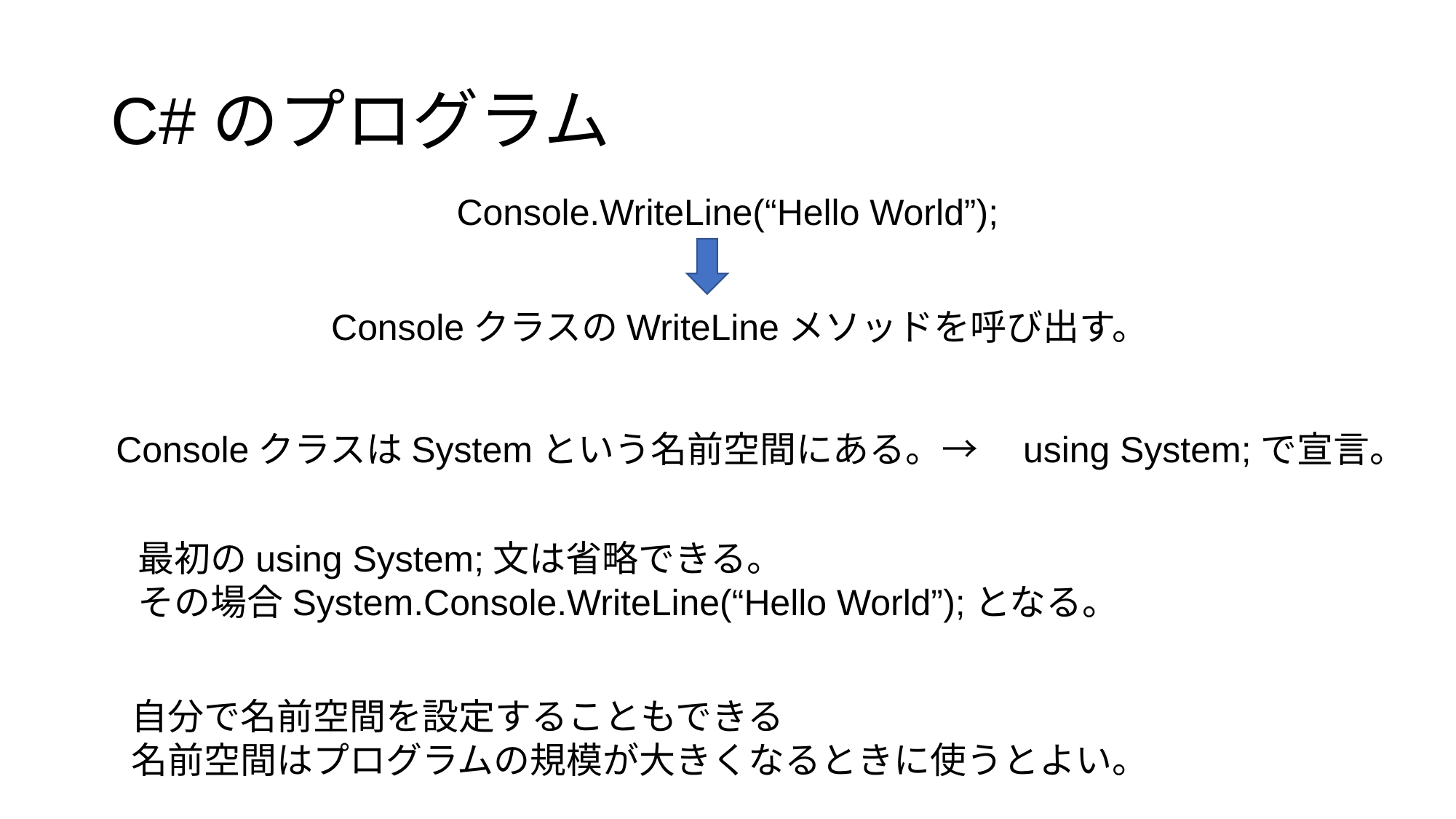

# C#のプログラム
Console.WriteLine(“Hello World”);

ConsoleクラスのWriteLineメソッドを呼び出す。
ConsoleクラスはSystemという名前空間にある。→　using System;で宣言。
最初のusing System;文は省略できる。
その場合System.Console.WriteLine(“Hello World”);となる。
自分で名前空間を設定することもできる
名前空間はプログラムの規模が大きくなるときに使うとよい。